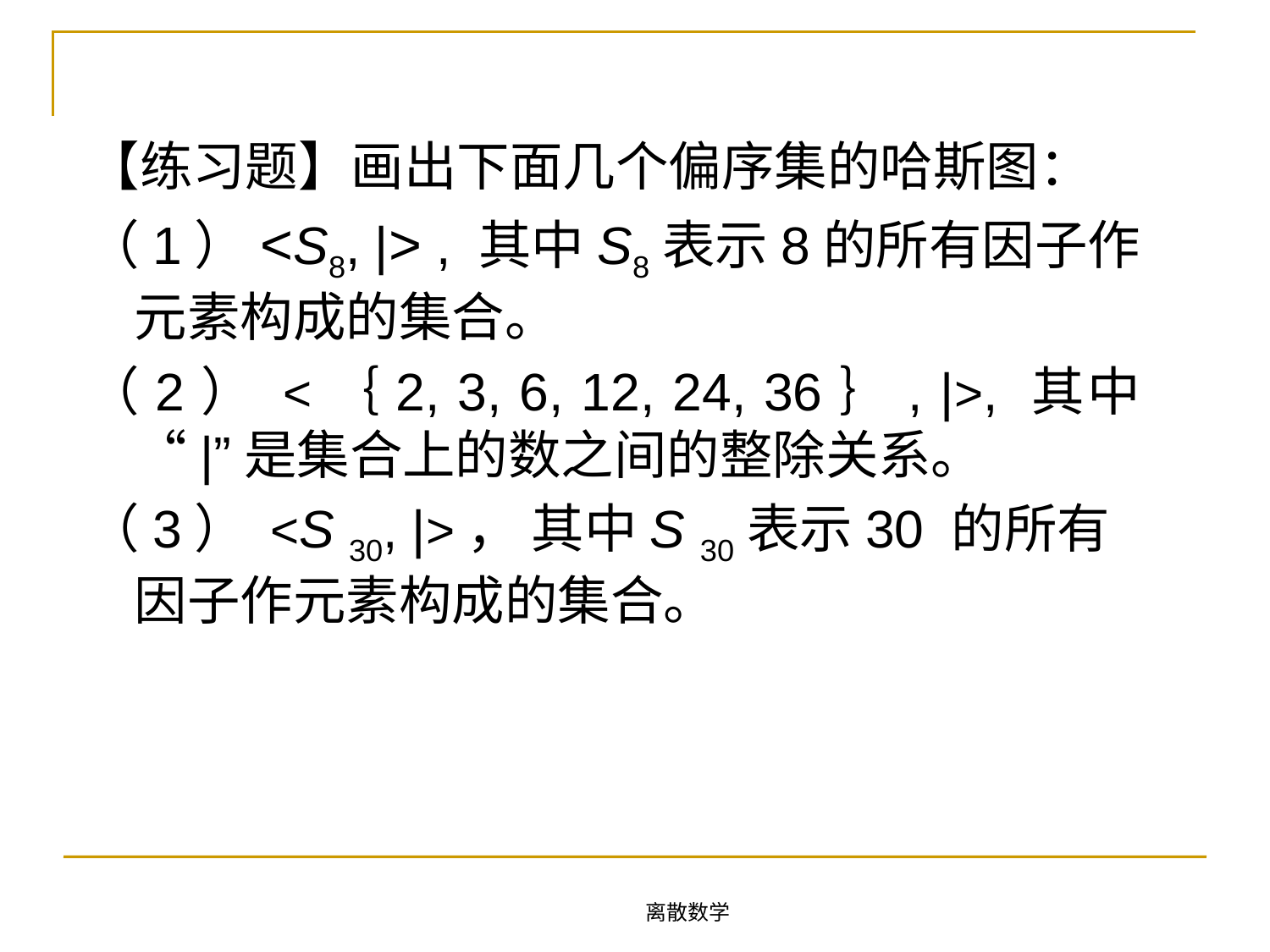

【练习题】画出下面几个偏序集的哈斯图：
（1）<S8, |> , 其中S8表示8的所有因子作元素构成的集合。
（2） <｛2, 3, 6, 12, 24, 36｝, |>, 其中“|”是集合上的数之间的整除关系。
（3） <S 30, |>， 其中S 30表示30 的所有因子作元素构成的集合。

离散数学
12